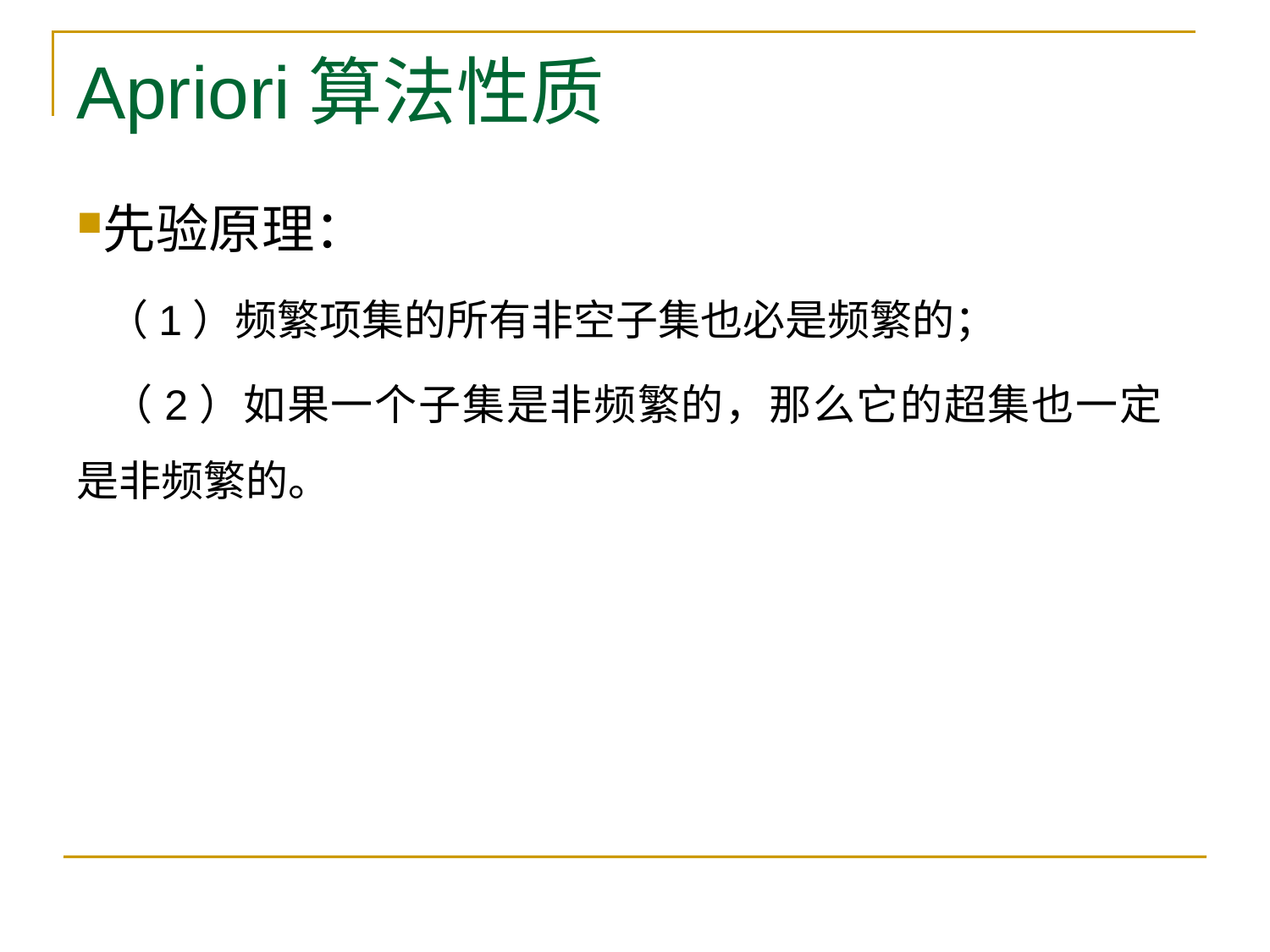

# Apriori算法性质

先验原理：
  （1）频繁项集的所有非空子集也必是频繁的；
  （2）如果一个子集是非频繁的，那么它的超集也一定是非频繁的。